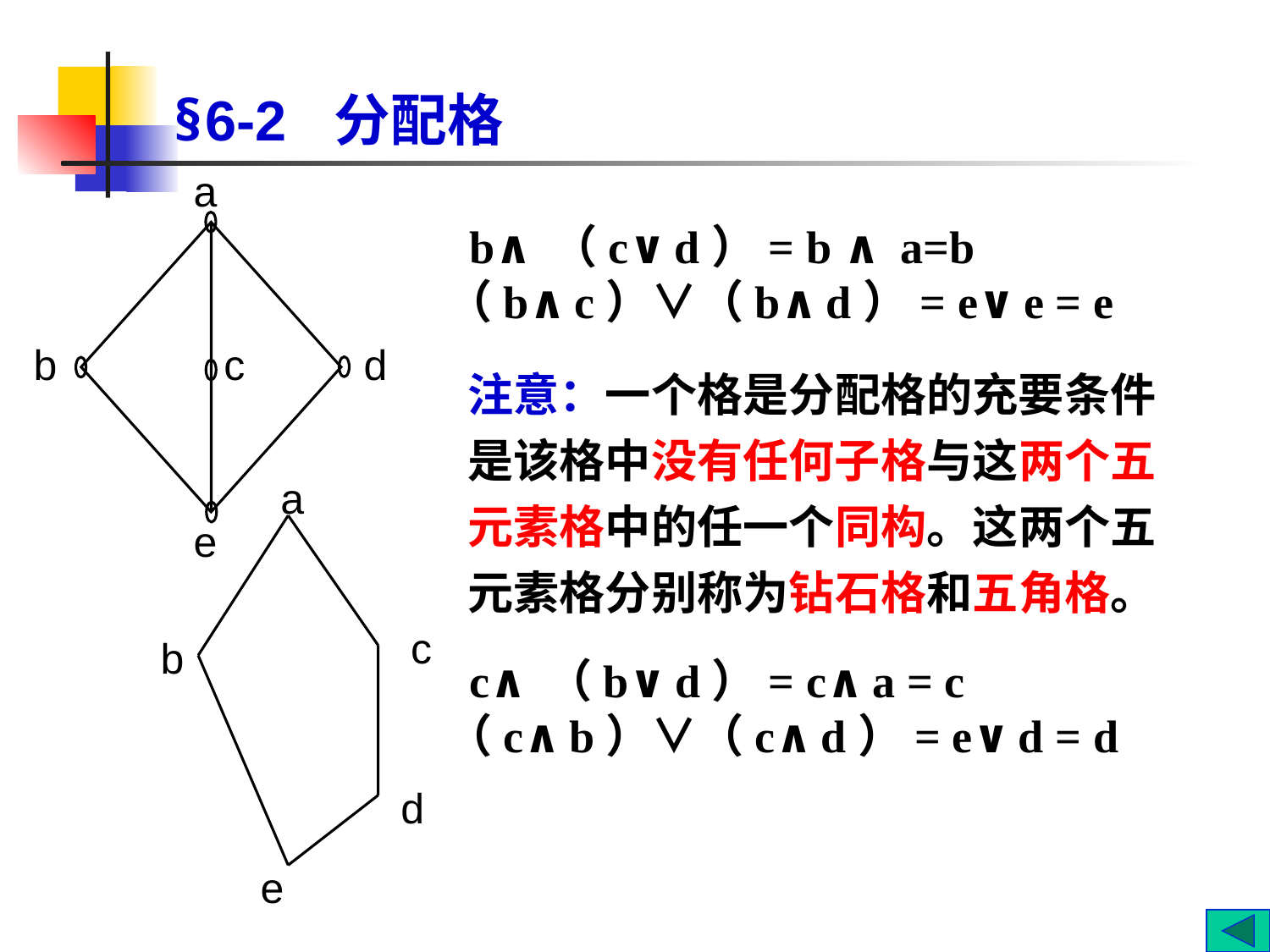

# §6-2 分配格
a

b
c
d

e
  b∧（c∨d）= b ∧ a=b
（b∧c）∨（b∧d）= e∨e = e
注意：一个格是分配格的充要条件是该格中没有任何子格与这两个五元素格中的任一个同构。这两个五元素格分别称为钻石格和五角格。
a

c
b
d
e
  c∧（b∨d）= c∧a = c
（c∧b）∨（c∧d）= e∨d = d
5